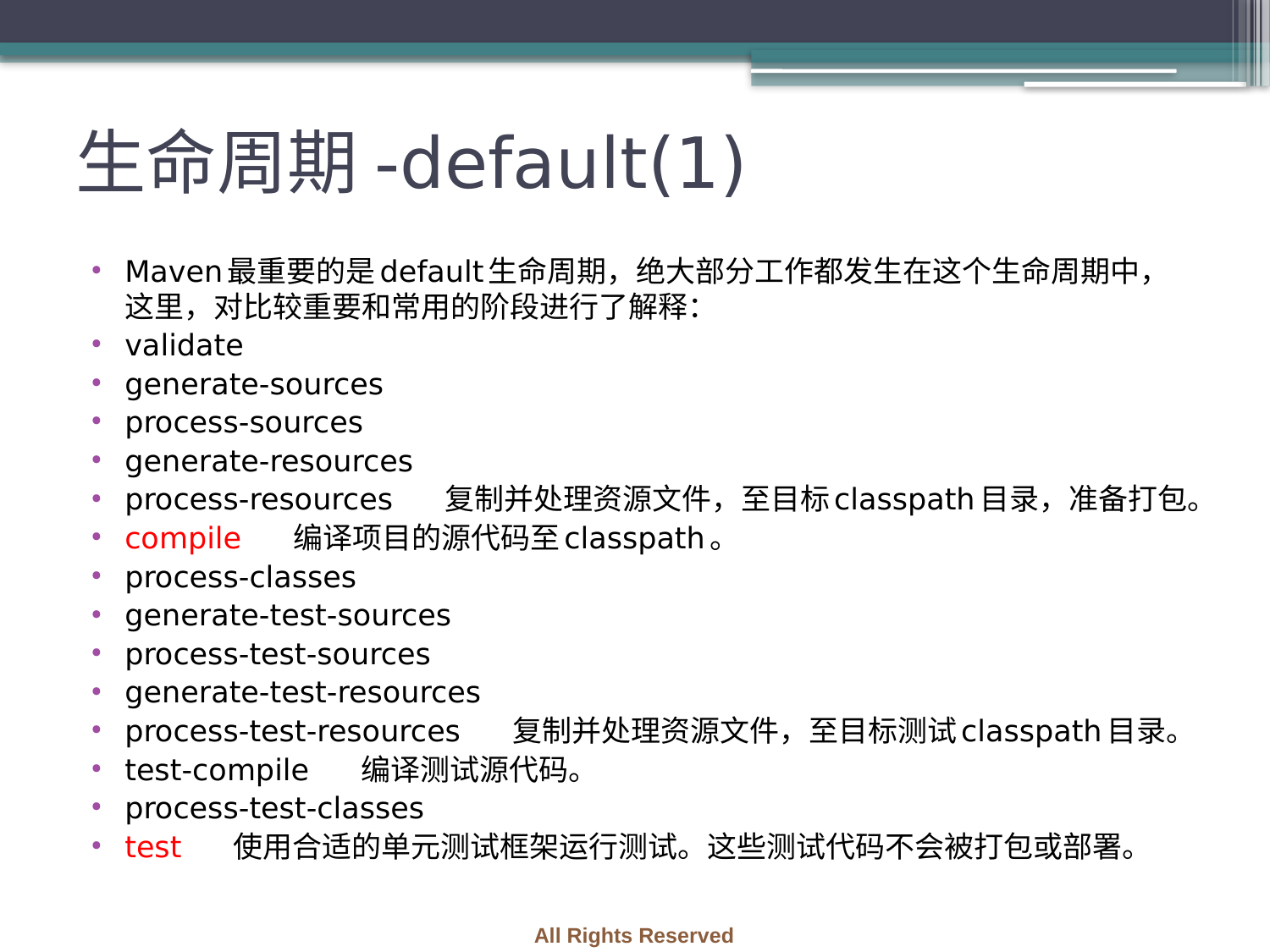

# 生命周期-default(1)
Maven最重要的是default生命周期，绝大部分工作都发生在这个生命周期中，这里，对比较重要和常用的阶段进行了解释：
validate
generate-sources
process-sources
generate-resources
process-resources     复制并处理资源文件，至目标classpath目录，准备打包。
compile     编译项目的源代码至classpath。
process-classes
generate-test-sources
process-test-sources
generate-test-resources
process-test-resources     复制并处理资源文件，至目标测试classpath目录。
test-compile     编译测试源代码。
process-test-classes
test     使用合适的单元测试框架运行测试。这些测试代码不会被打包或部署。